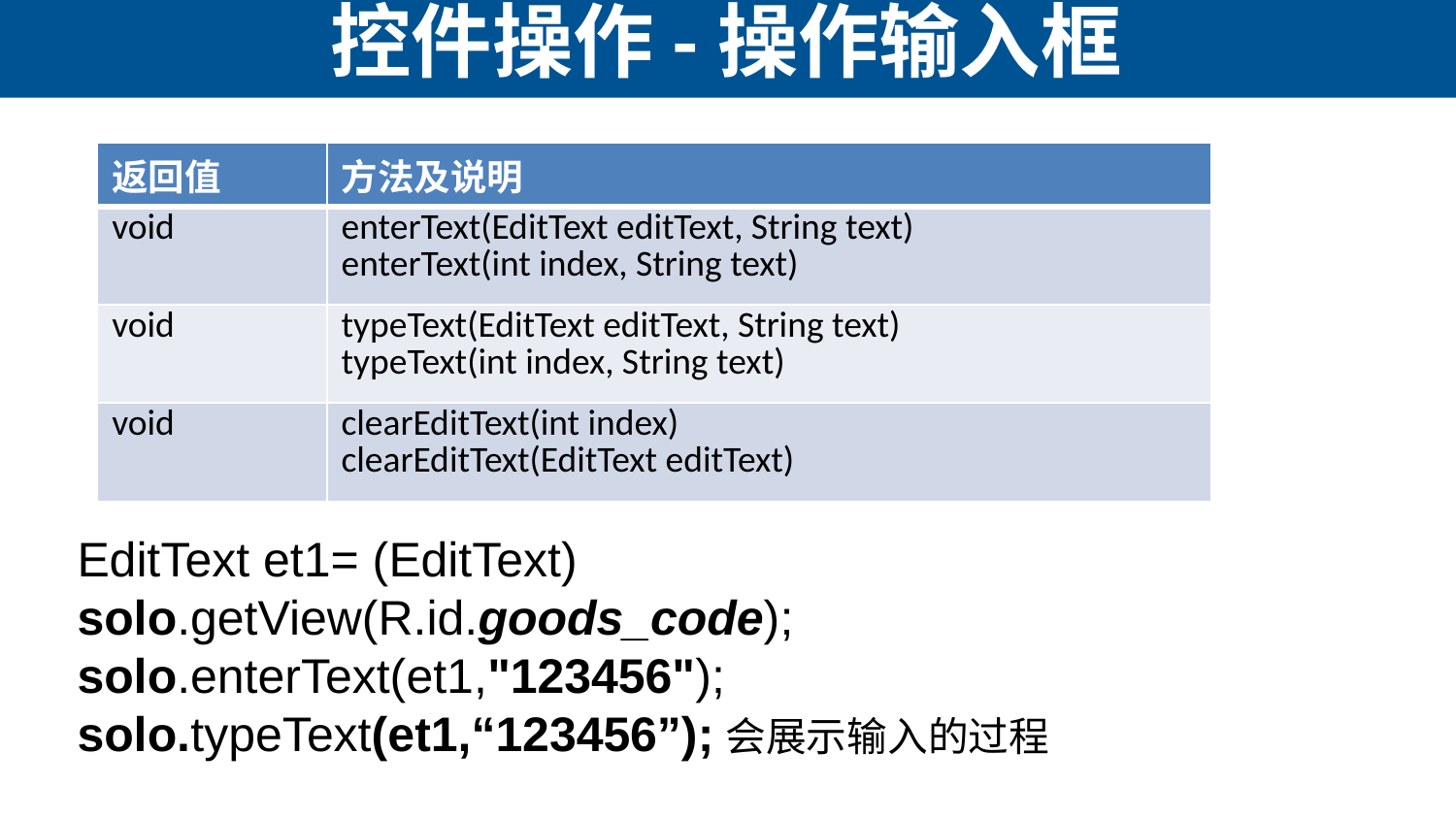

# 控件操作-操作输入框
| 返回值 | 方法及说明 |
| --- | --- |
| void | enterText(EditText editText, String text) enterText(int index, String text) |
| void | typeText(EditText editText, String text) typeText(int index, String text) |
| void | clearEditText(int index) clearEditText(EditText editText) |
EditText et1= (EditText) solo.getView(R.id.goods_code);
solo.enterText(et1,"123456");
solo.typeText(et1,“123456”);会展示输入的过程